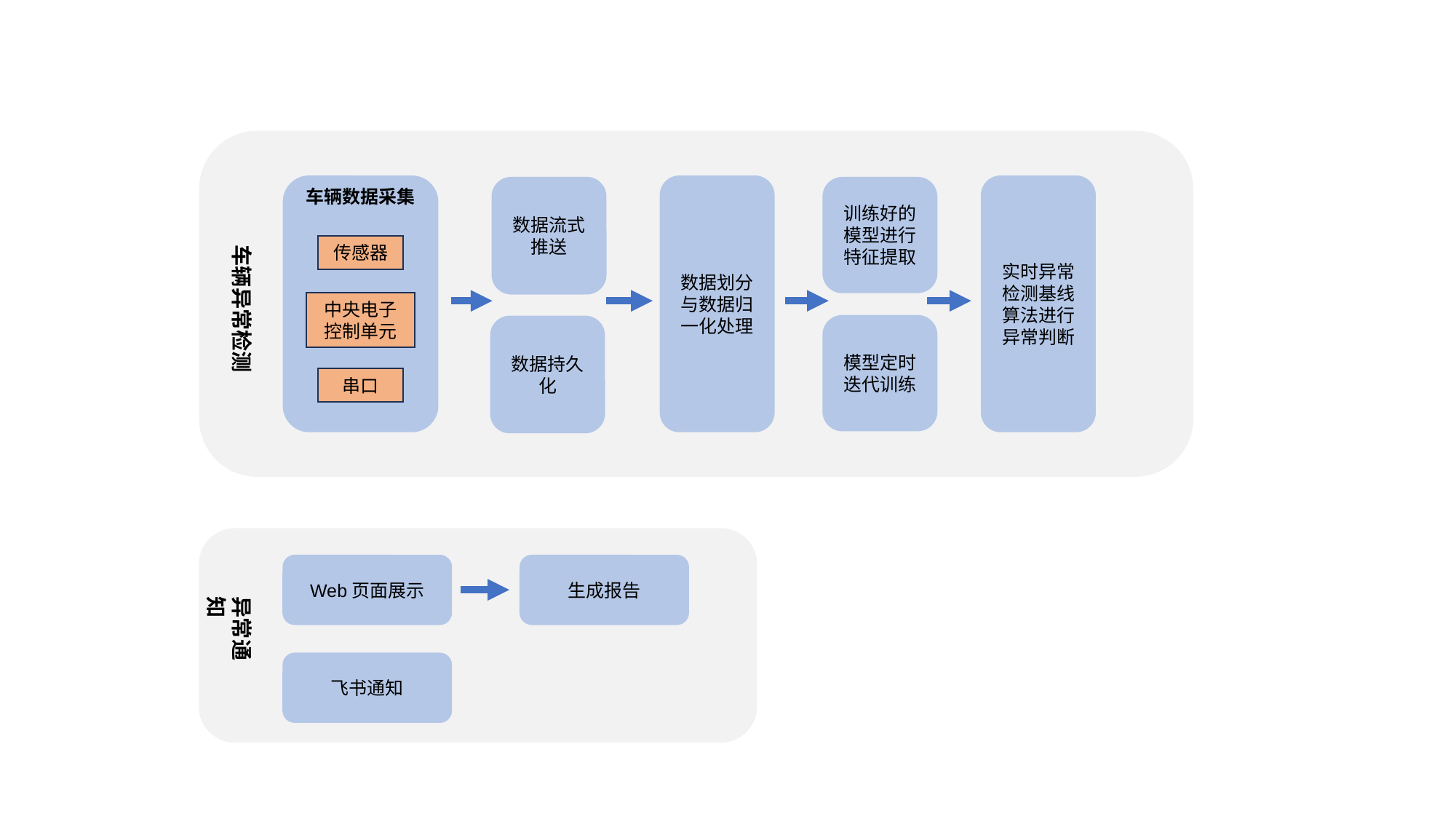

数据划分与数据归一化处理
实时异常检测基线算法进行异常判断

车辆数据采集
传感器
中央电子控制单元
串口
数据流式推送
训练好的模型进行特征提取
车辆异常检测
模型定时迭代训练
数据持久化

Web页面展示
生成报告
异常通知
飞书通知